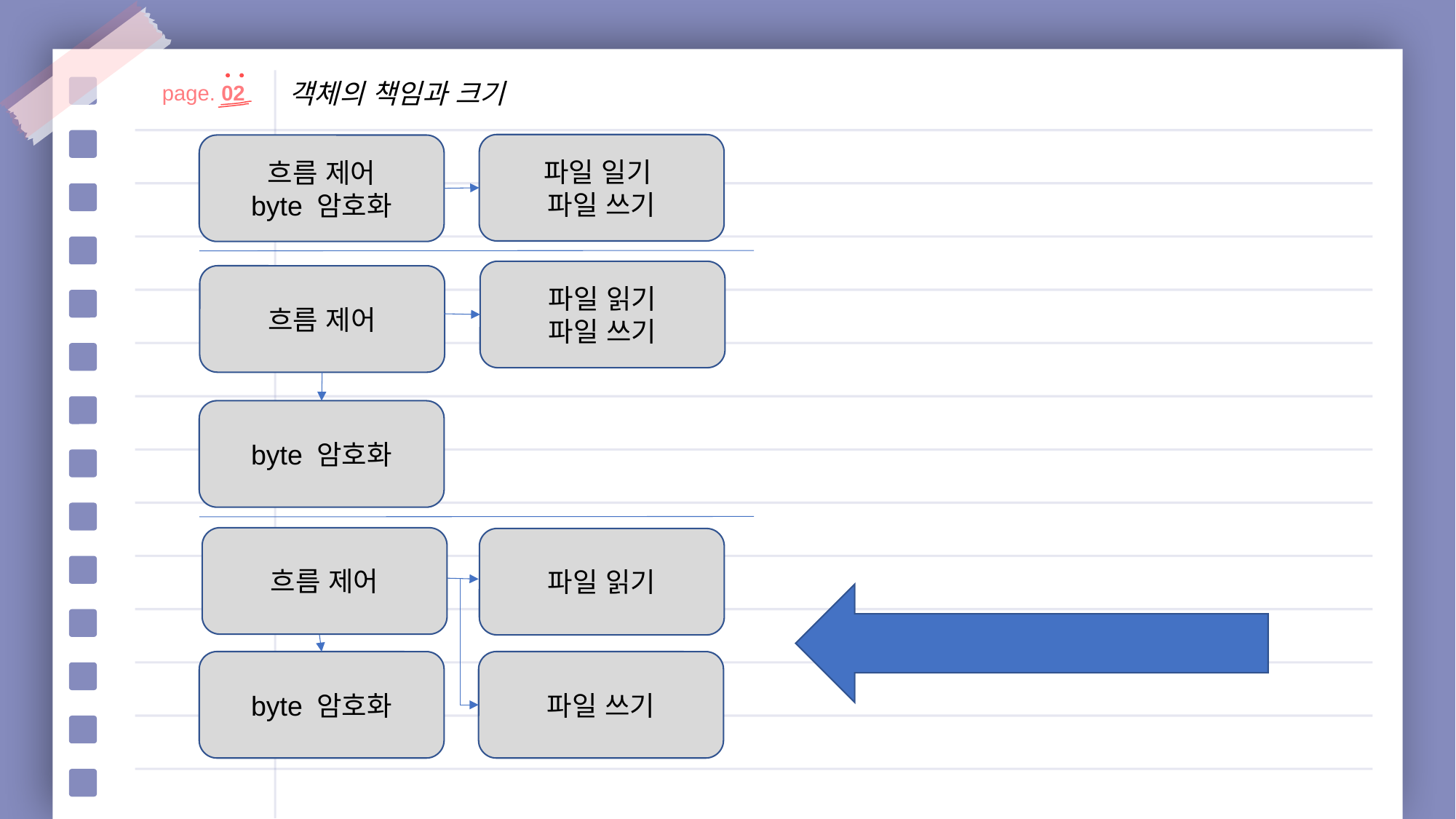

객체의 책임과 크기

page. 02
파일 일기
파일 쓰기
흐름 제어
byte 암호화
파일 읽기
파일 쓰기
흐름 제어
byte 암호화
흐름 제어
파일 읽기

파일 쓰기
byte 암호화